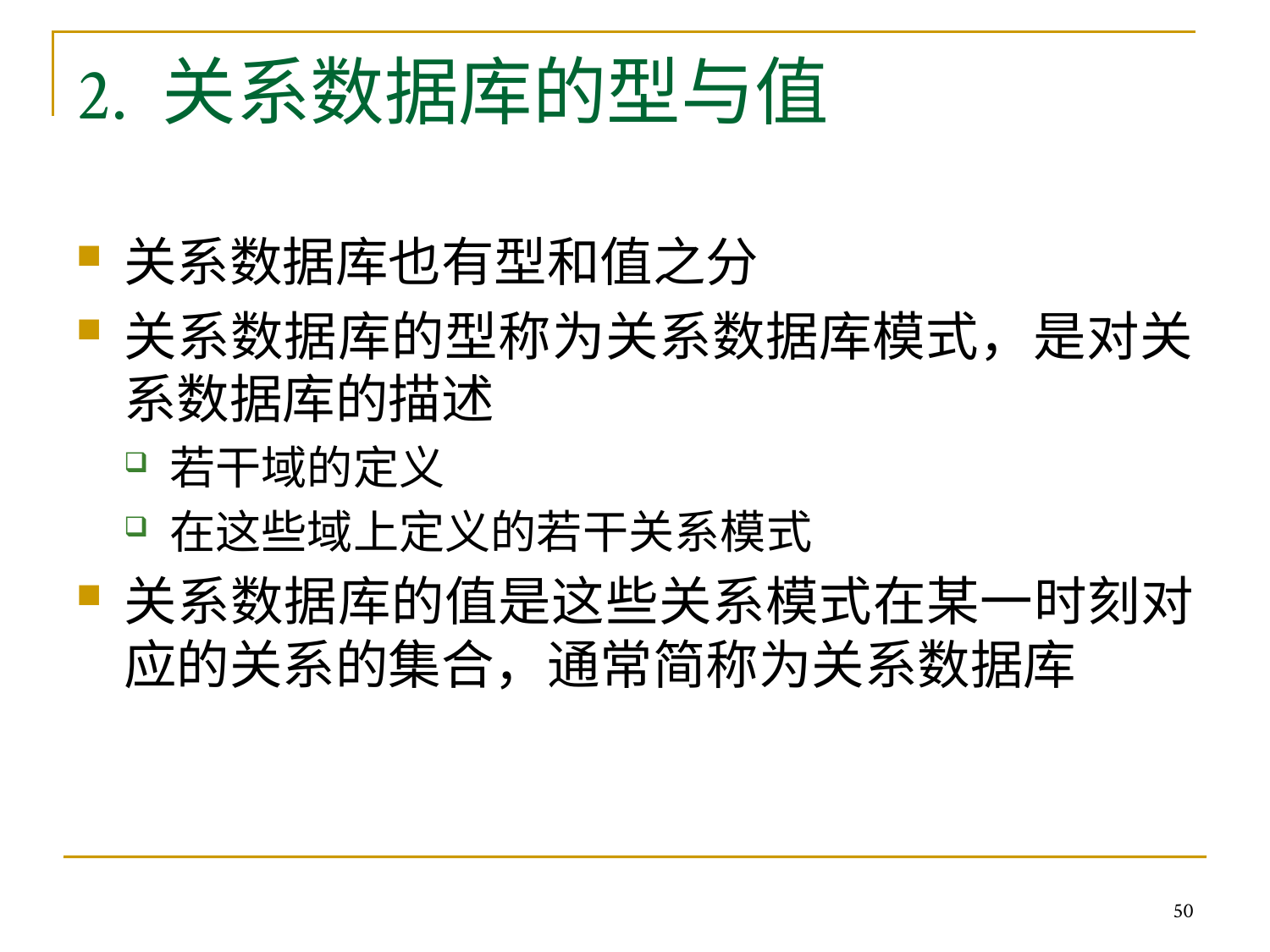

# 2. 关系数据库的型与值
关系数据库也有型和值之分
关系数据库的型称为关系数据库模式，是对关系数据库的描述
若干域的定义
在这些域上定义的若干关系模式
关系数据库的值是这些关系模式在某一时刻对应的关系的集合，通常简称为关系数据库

50